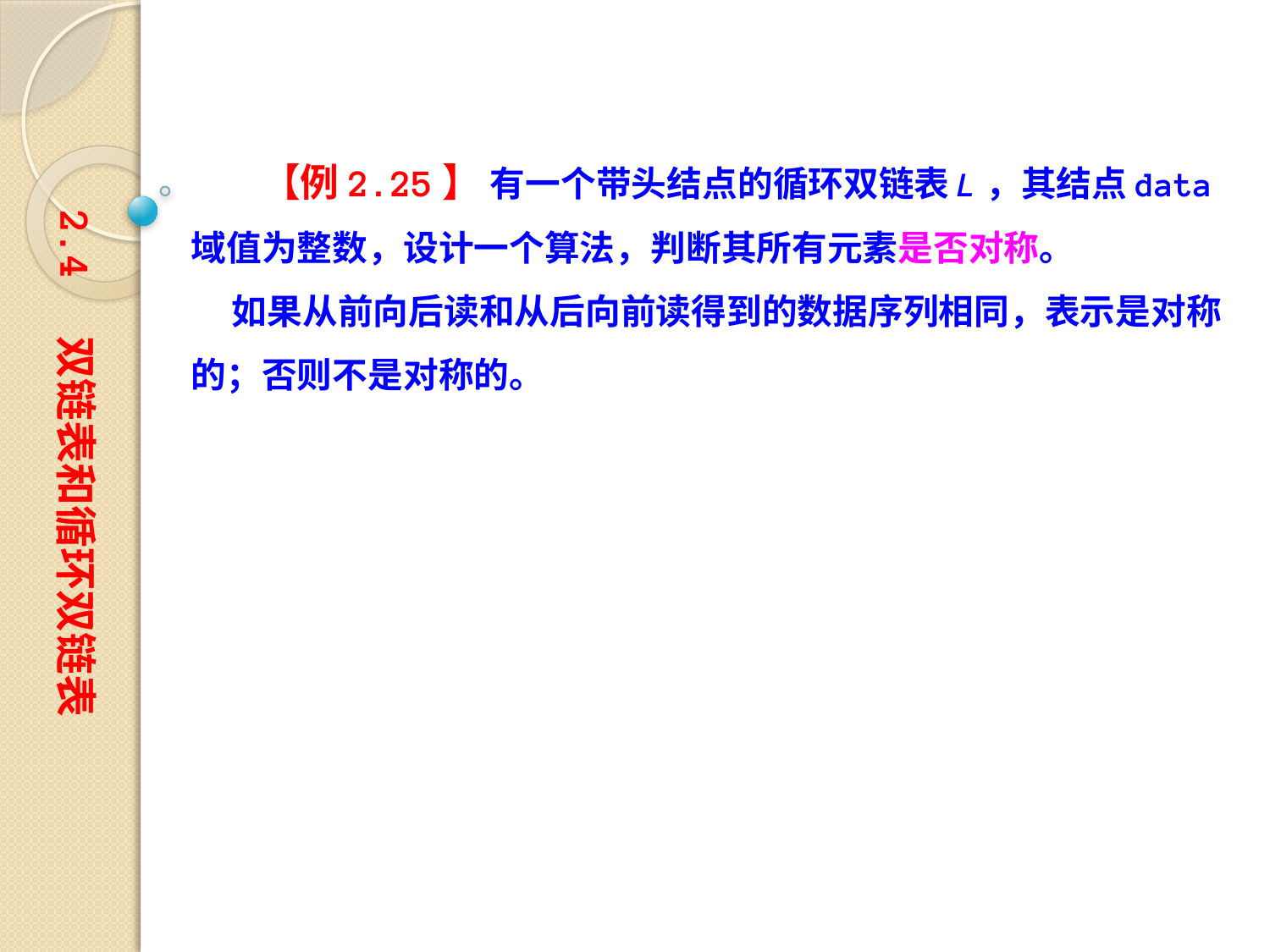

【例2.25】 有一个带头结点的循环双链表L，其结点data域值为整数，设计一个算法，判断其所有元素是否对称。
    如果从前向后读和从后向前读得到的数据序列相同，表示是对称的；否则不是对称的。
2.4  双链表和循环双链表